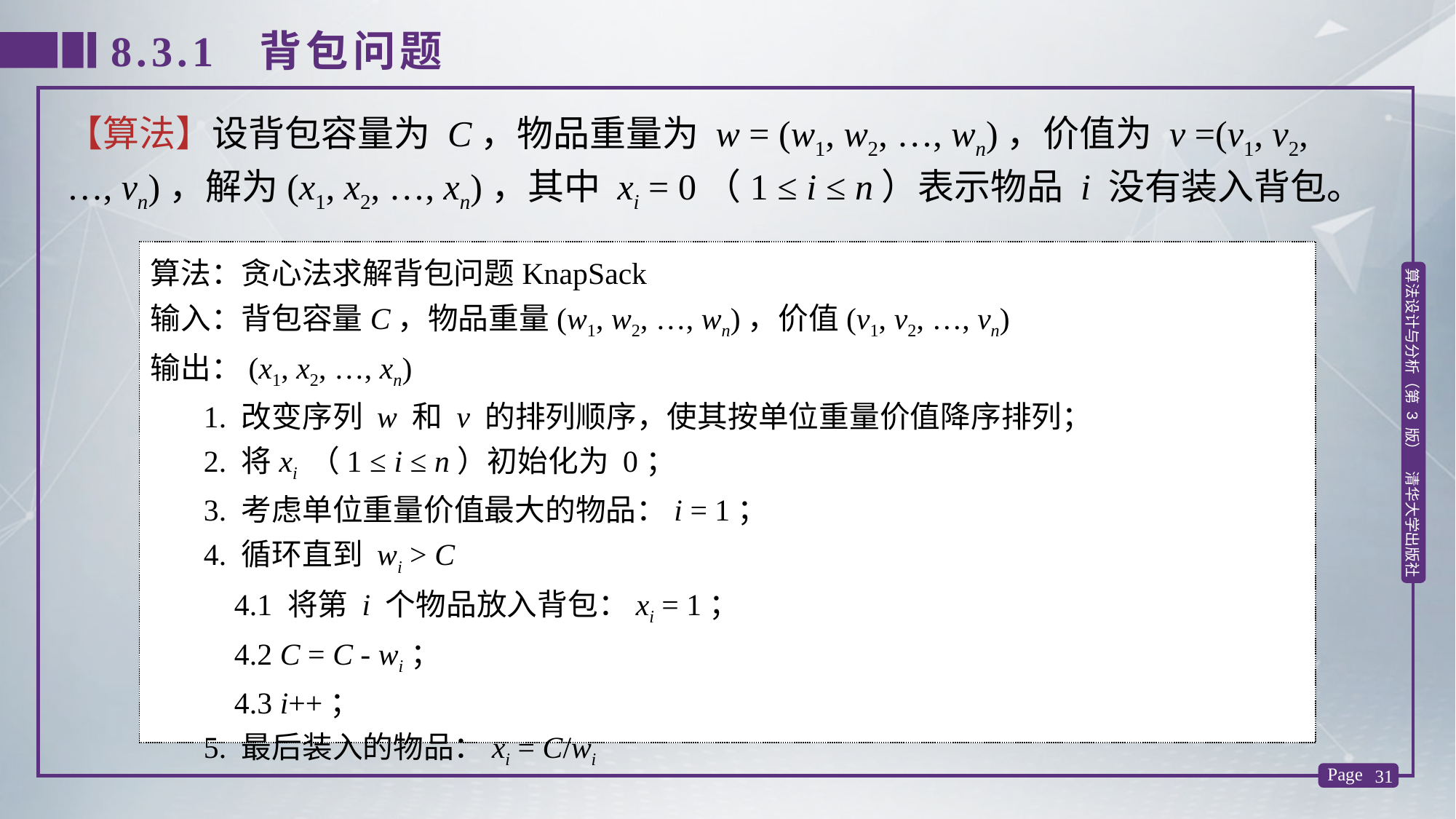

8.3.1  背包问题
【算法】设背包容量为 C，物品重量为 w = (w1, w2, …, wn)，价值为 v =(v1, v2, …, vn)，解为(x1, x2, …, xn)，其中 xi = 0（1 ≤ i ≤ n）表示物品 i 没有装入背包。
算法：贪心法求解背包问题KnapSack
输入：背包容量C，物品重量(w1, w2, …, wn)，价值(v1, v2, …, vn)
输出：(x1, x2, …, xn)
       1. 改变序列 w 和 v 的排列顺序，使其按单位重量价值降序排列；
       2. 将xi （1 ≤ i ≤ n）初始化为 0；
       3. 考虑单位重量价值最大的物品：i = 1；
       4. 循环直到 wi > C
           4.1 将第 i 个物品放入背包：xi = 1；
           4.2 C = C - wi；
           4.3 i++；
       5. 最后装入的物品：xi = C/wi